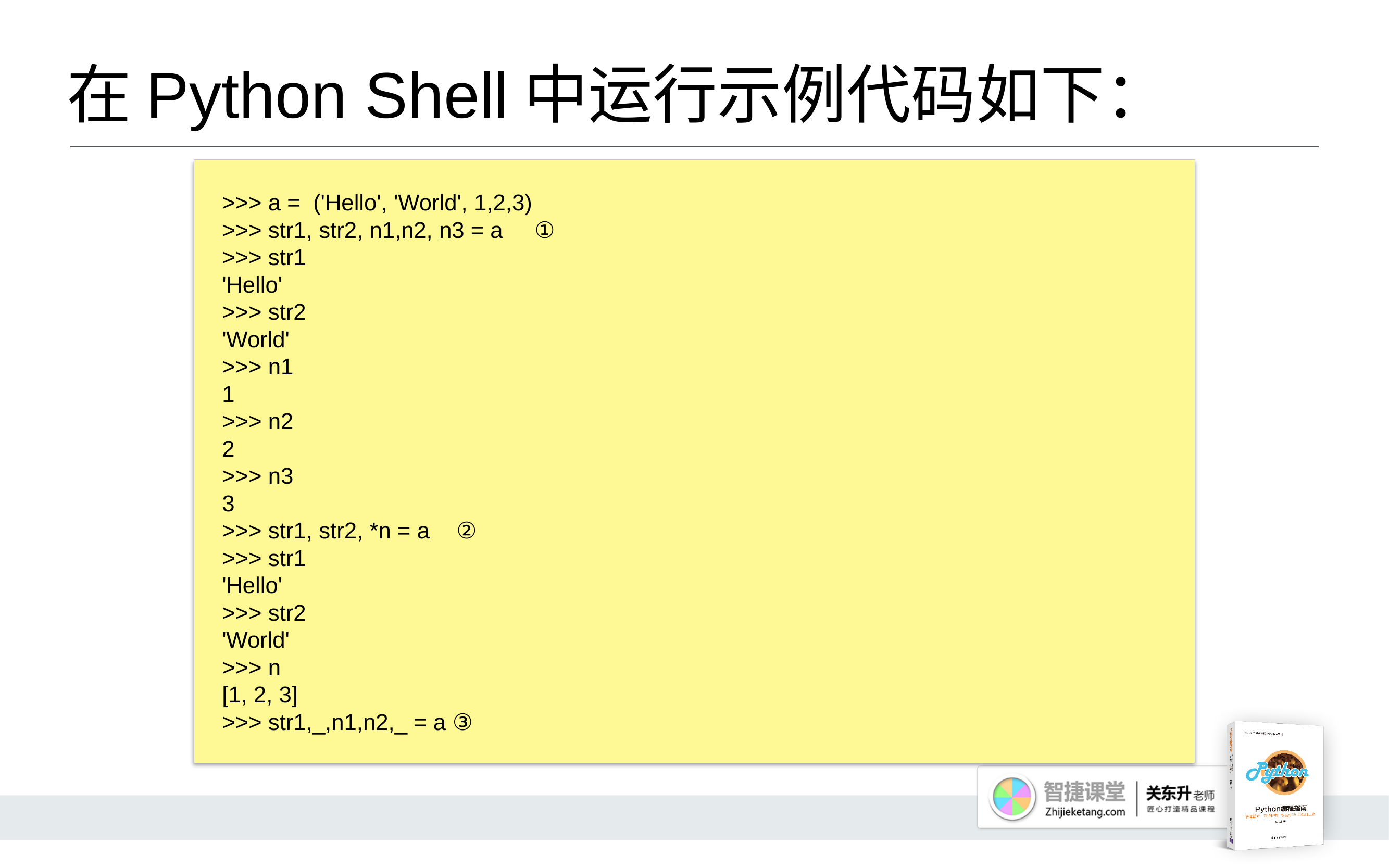

# 在Python Shell中运行示例代码如下：
>>> a =  ('Hello', 'World', 1,2,3)
>>> str1, str2, n1,n2, n3 = a	①
>>> str1
'Hello'
>>> str2
'World'
>>> n1
1
>>> n2
2
>>> n3
3
>>> str1, str2, *n = a	②
>>> str1
'Hello'
>>> str2
'World'
>>> n
[1, 2, 3]
>>> str1,_,n1,n2,_ = a ③